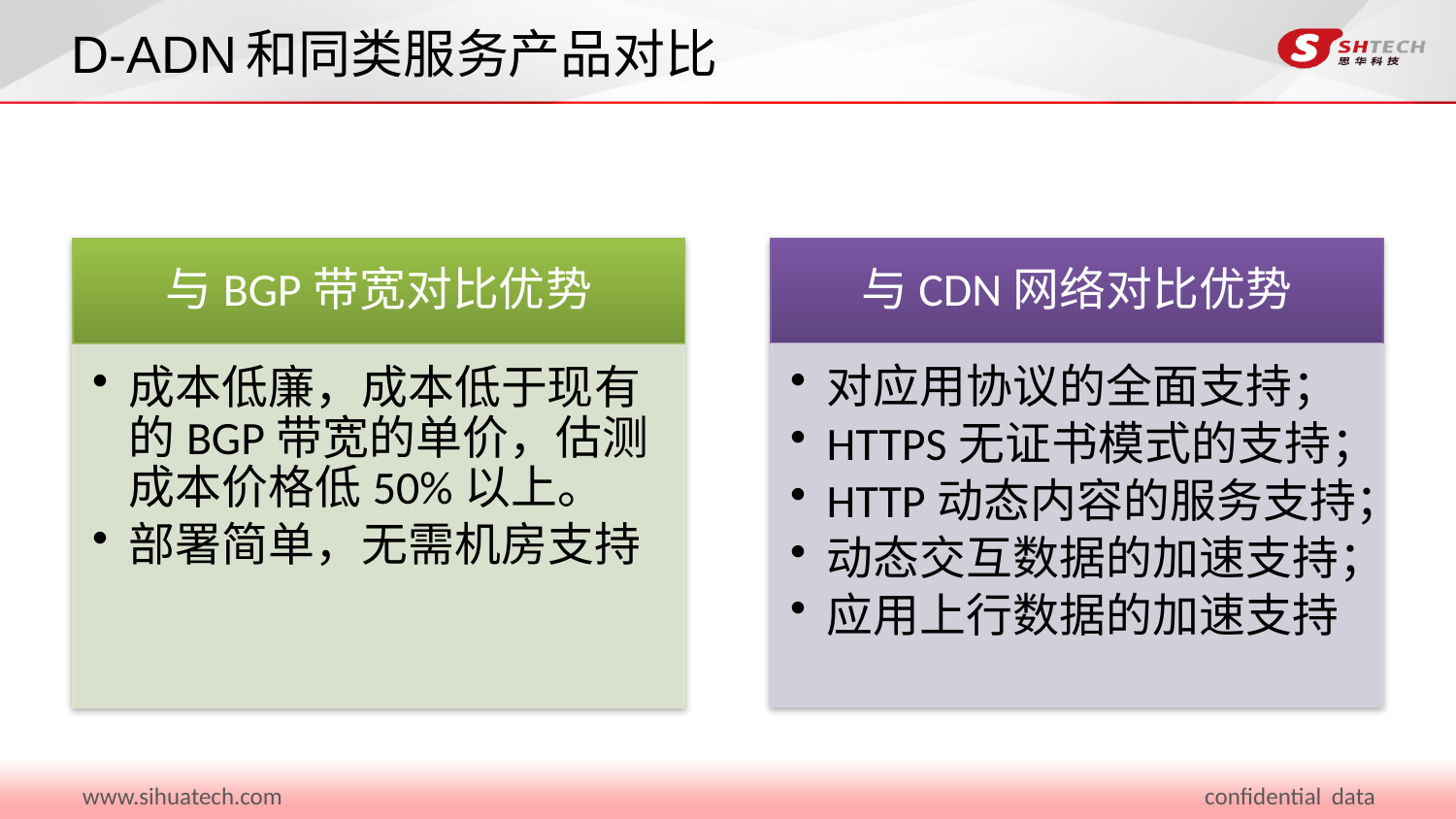

# D-ADN和同类服务产品对比
与BGP带宽对比优势
成本低廉，成本低于现有的BGP带宽的单价，估测成本价格低50%以上。
部署简单，无需机房支持

与CDN网络对比优势
对应用协议的全面支持；
HTTPS无证书模式的支持；
HTTP动态内容的服务支持；
动态交互数据的加速支持；
应用上行数据的加速支持